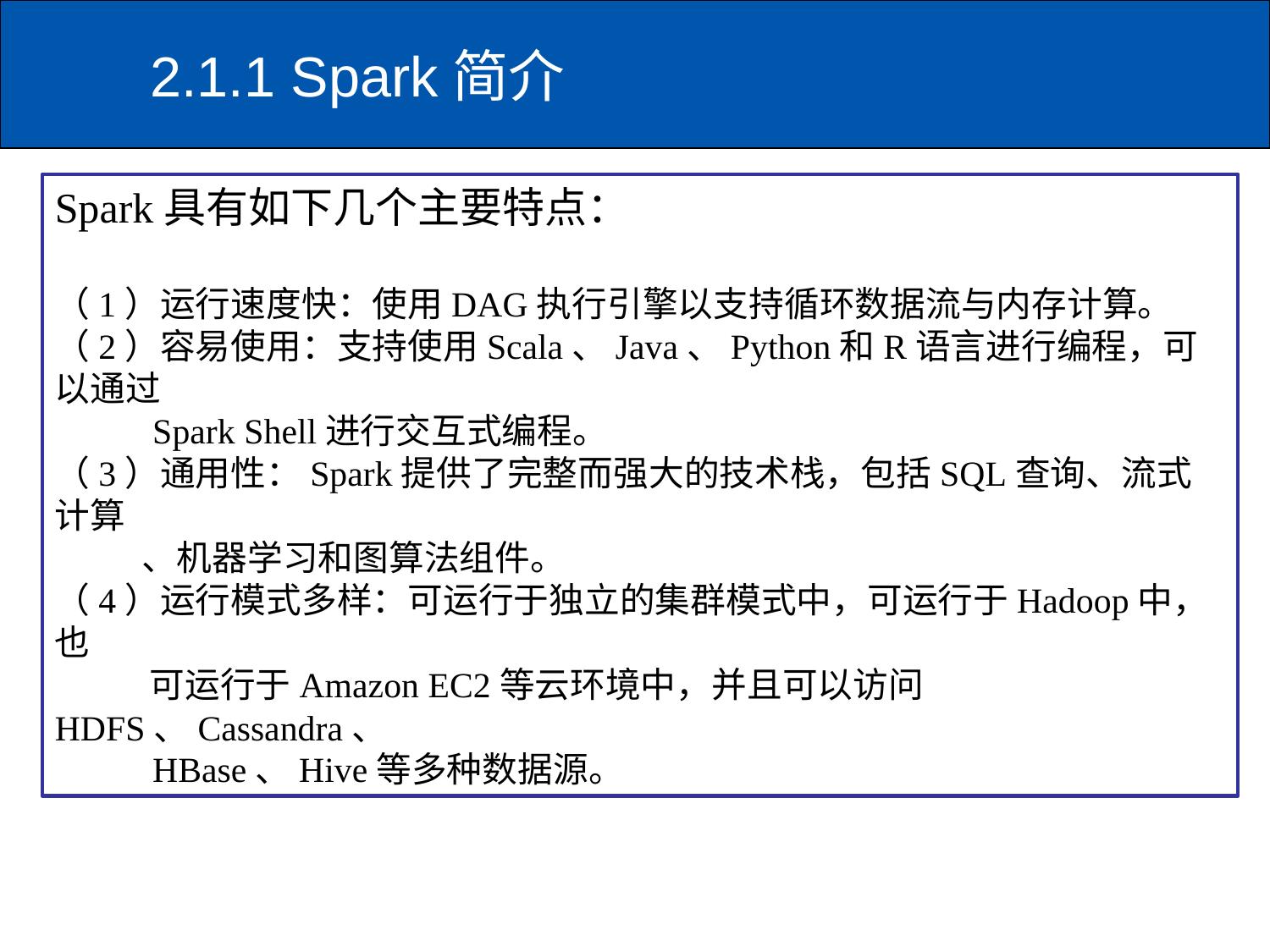

# 2.1.1 Spark简介
Spark具有如下几个主要特点：

（1）运行速度快：使用DAG执行引擎以支持循环数据流与内存计算。
（2）容易使用：支持使用Scala、Java、Python和R语言进行编程，可以通过
           Spark Shell进行交互式编程。
（3）通用性：Spark提供了完整而强大的技术栈，包括SQL查询、流式计算
          、机器学习和图算法组件。
（4）运行模式多样：可运行于独立的集群模式中，可运行于Hadoop中，也
           可运行于Amazon EC2等云环境中，并且可以访问HDFS、Cassandra、
           HBase、Hive等多种数据源。